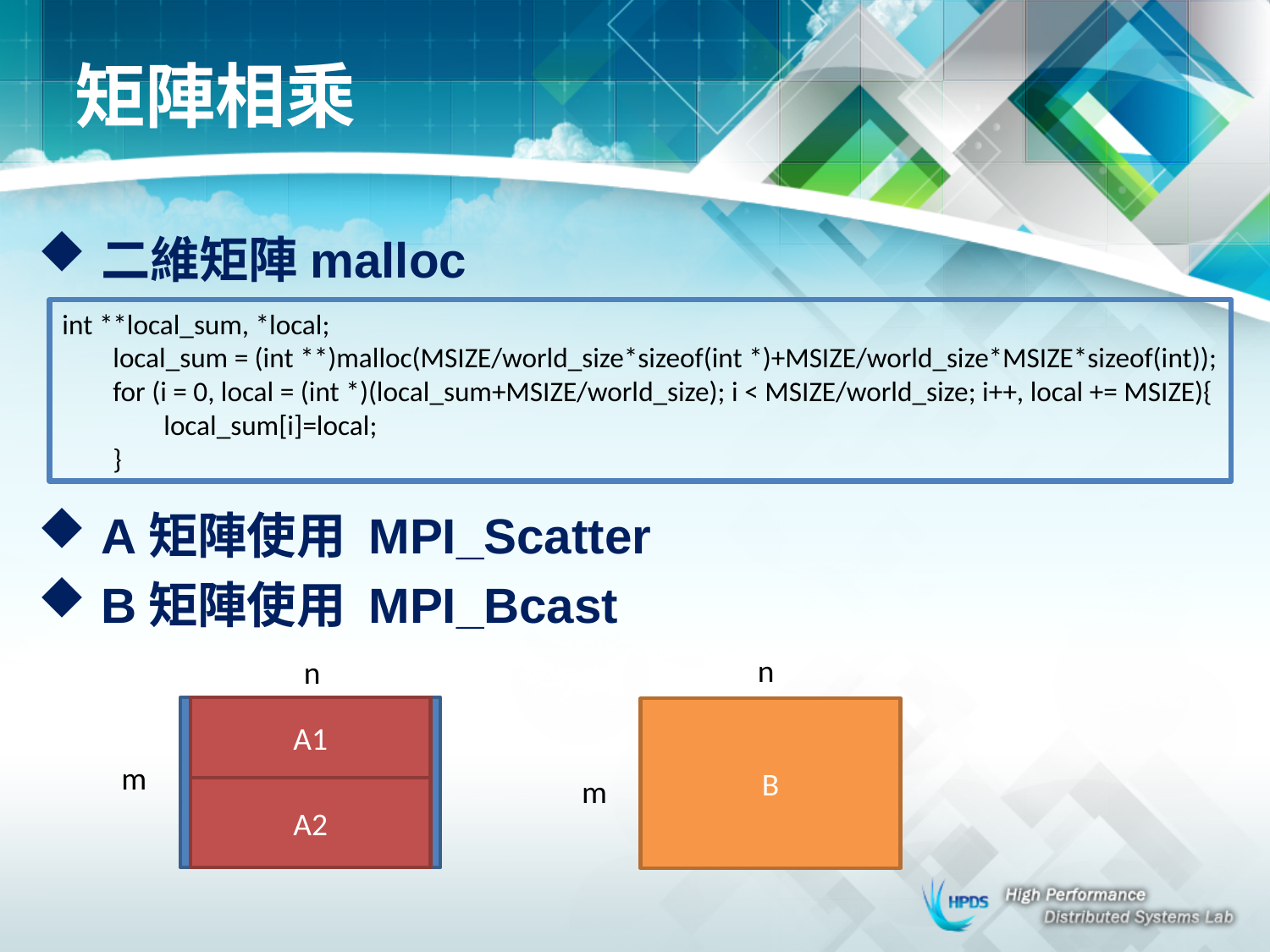

# 矩陣相乘
二維矩陣malloc

A矩陣使用 MPI_Scatter
B矩陣使用 MPI_Bcast
int **local_sum, *local;
        local_sum = (int **)malloc(MSIZE/world_size*sizeof(int *)+MSIZE/world_size*MSIZE*sizeof(int));
        for (i = 0, local = (int *)(local_sum+MSIZE/world_size); i < MSIZE/world_size; i++, local += MSIZE){
                local_sum[i]=local;
        }
n
n

A1
B
m
m
A2